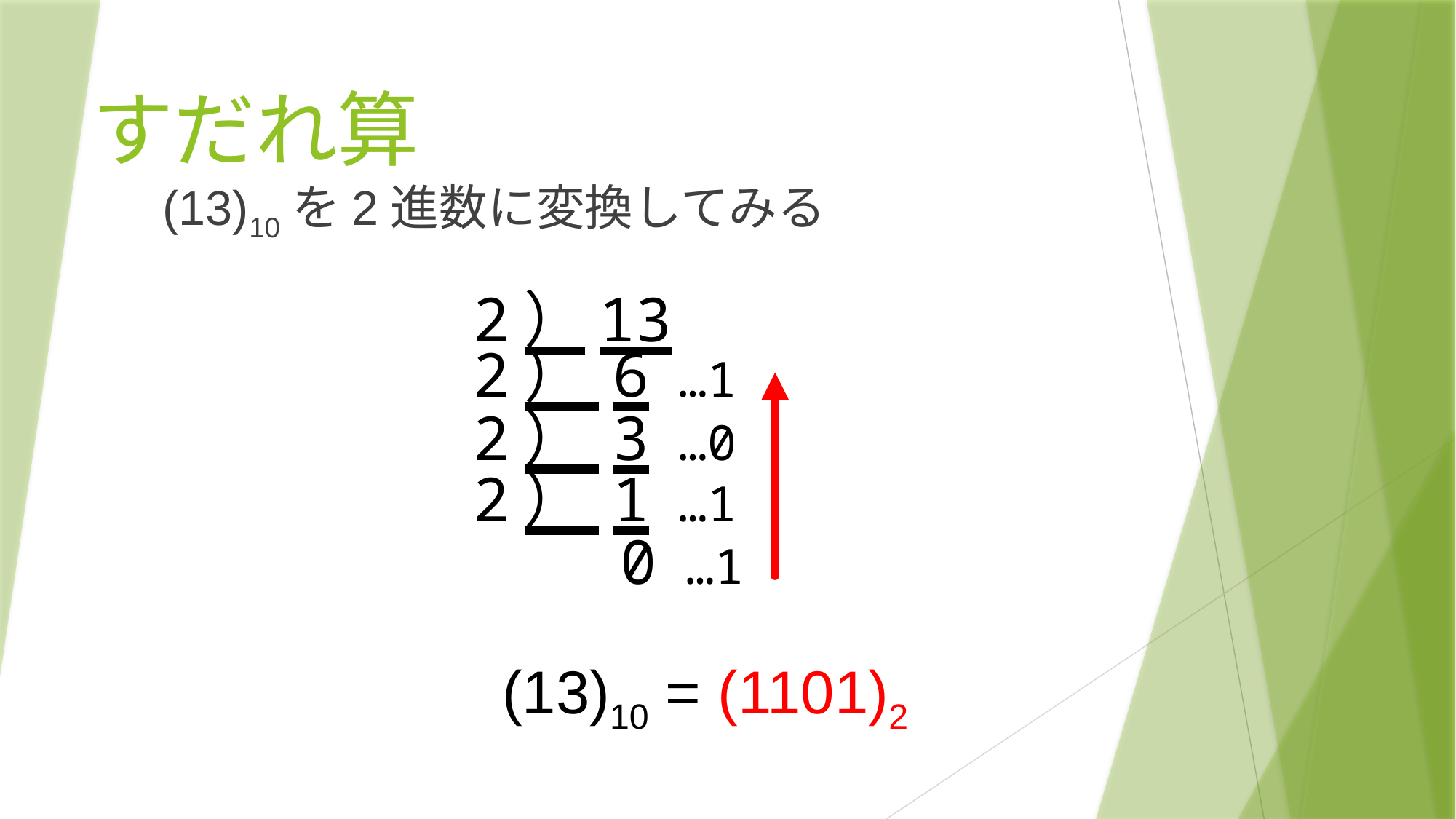

# すだれ算
　 (13)10を2進数に変換してみる
2）13
2） 6 …1
2） 3 …0
2） 1 …1
    0 …1
(13)10 = (1101)2